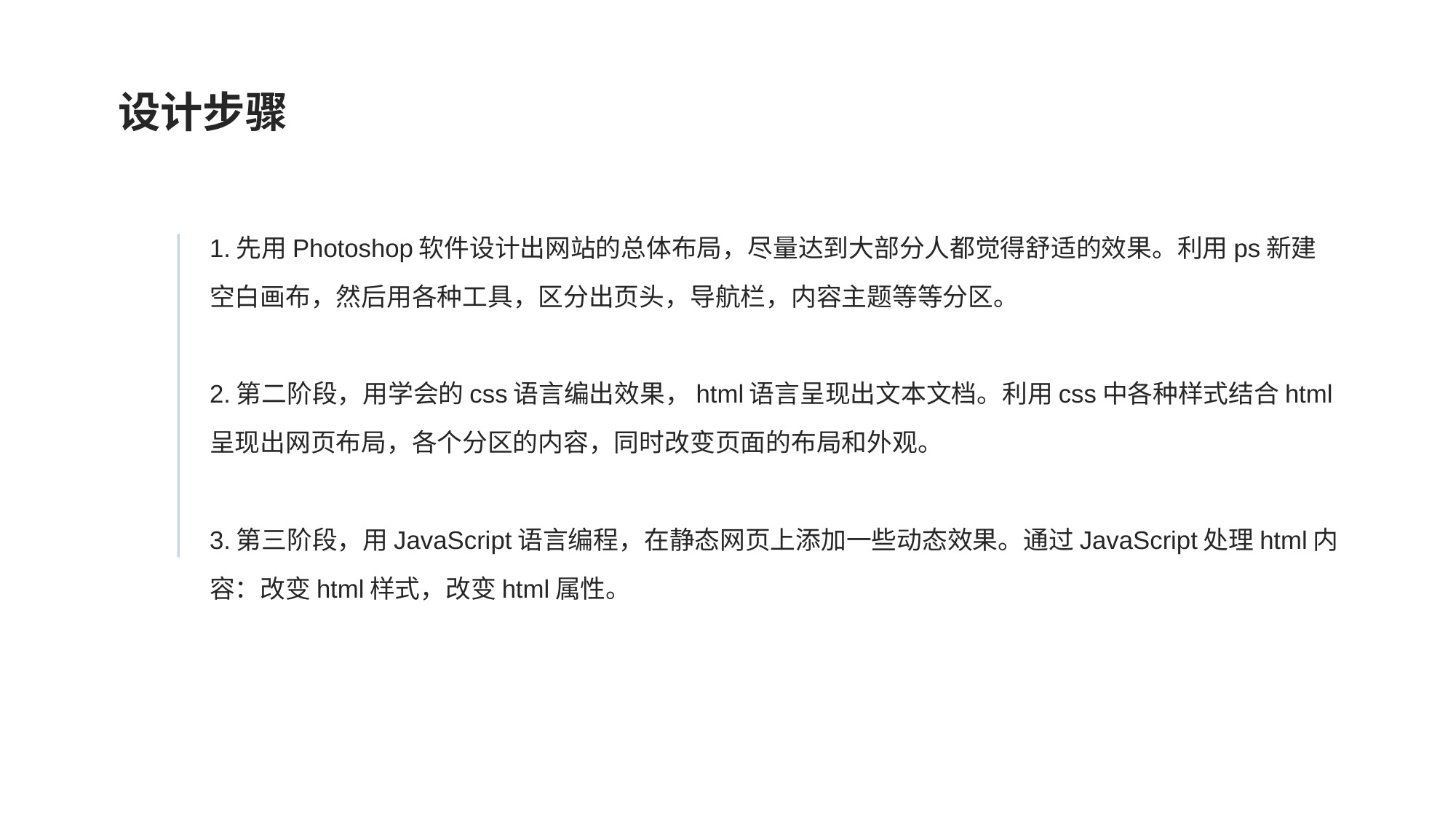

设计步骤
1.先用Photoshop软件设计出网站的总体布局，尽量达到大部分人都觉得舒适的效果。利用ps新建空白画布，然后用各种工具，区分出页头，导航栏，内容主题等等分区。

2.第二阶段，用学会的css语言编出效果，html语言呈现出文本文档。利用css中各种样式结合html呈现出网页布局，各个分区的内容，同时改变页面的布局和外观。

3.第三阶段，用JavaScript语言编程，在静态网页上添加一些动态效果。通过JavaScript处理html内容：改变html样式，改变html属性。